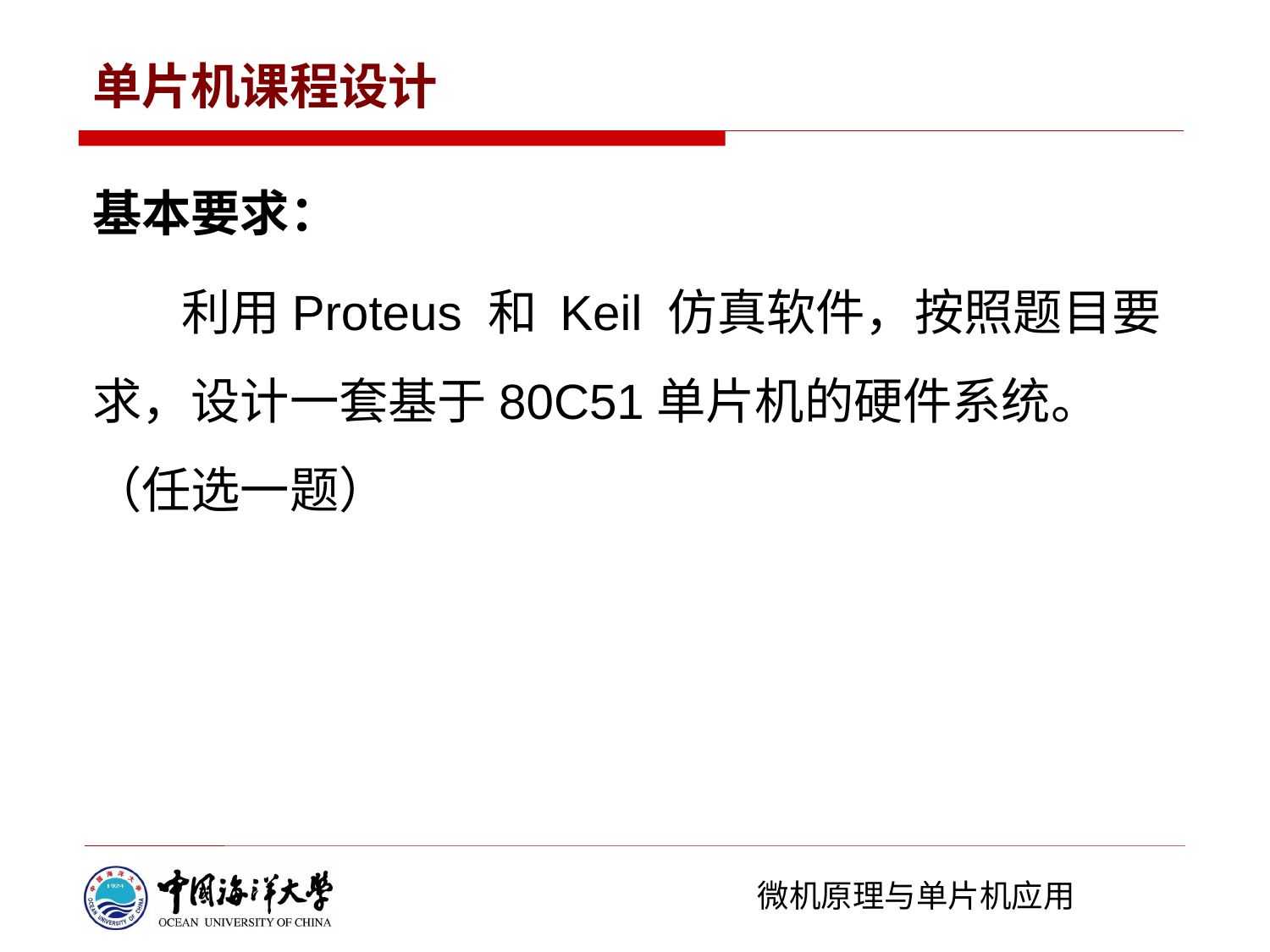

# 单片机课程设计
基本要求：
       利用Proteus 和 Keil 仿真软件，按照题目要求，设计一套基于80C51单片机的硬件系统。（任选一题）